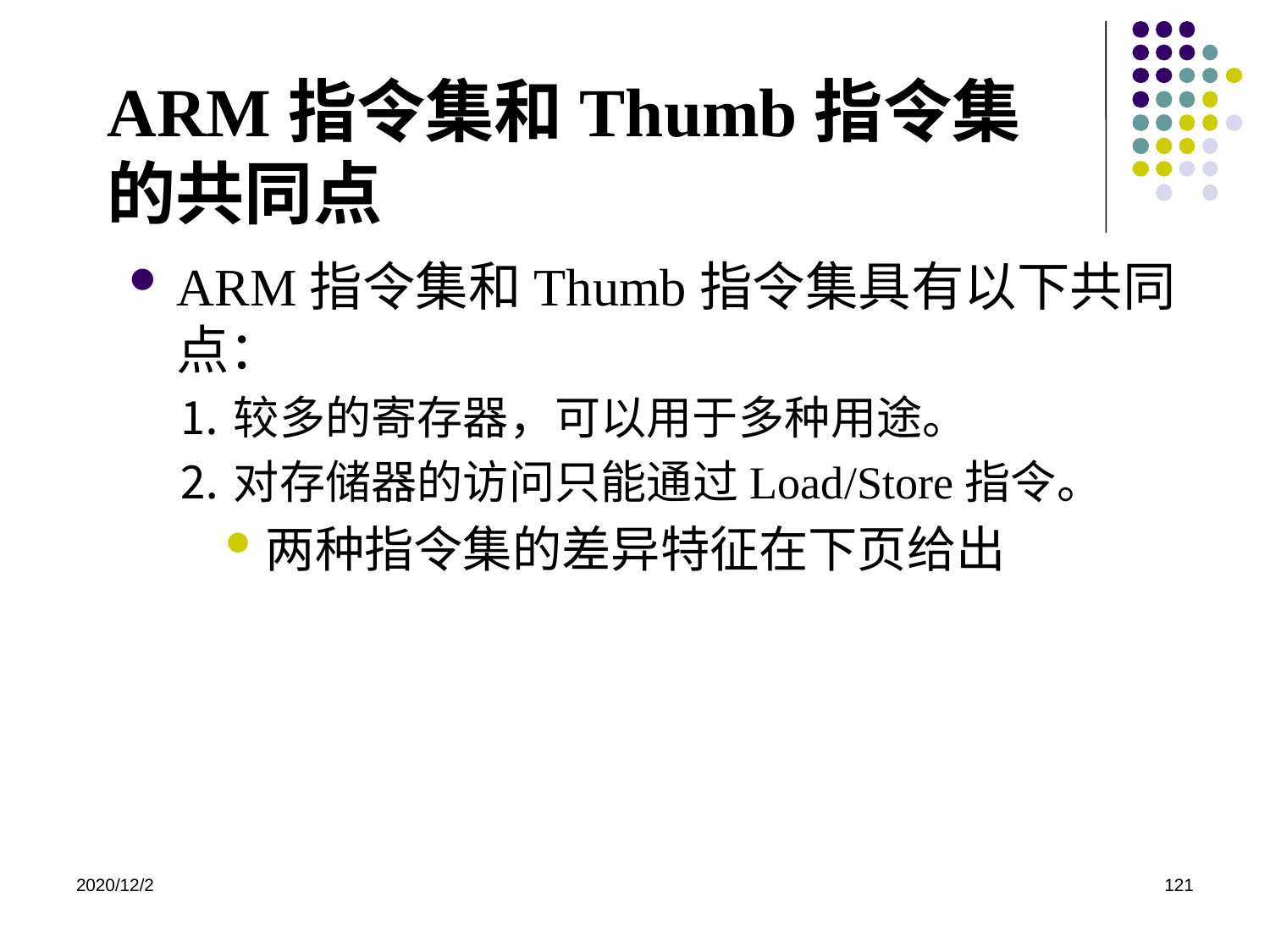

# ARM指令集和Thumb指令集 的共同点
ARM指令集和Thumb指令集具有以下共同点：
⒈较多的寄存器，可以用于多种用途。
⒉对存储器的访问只能通过Load/Store指令。
两种指令集的差异特征在下页给出
2020/12/2
121